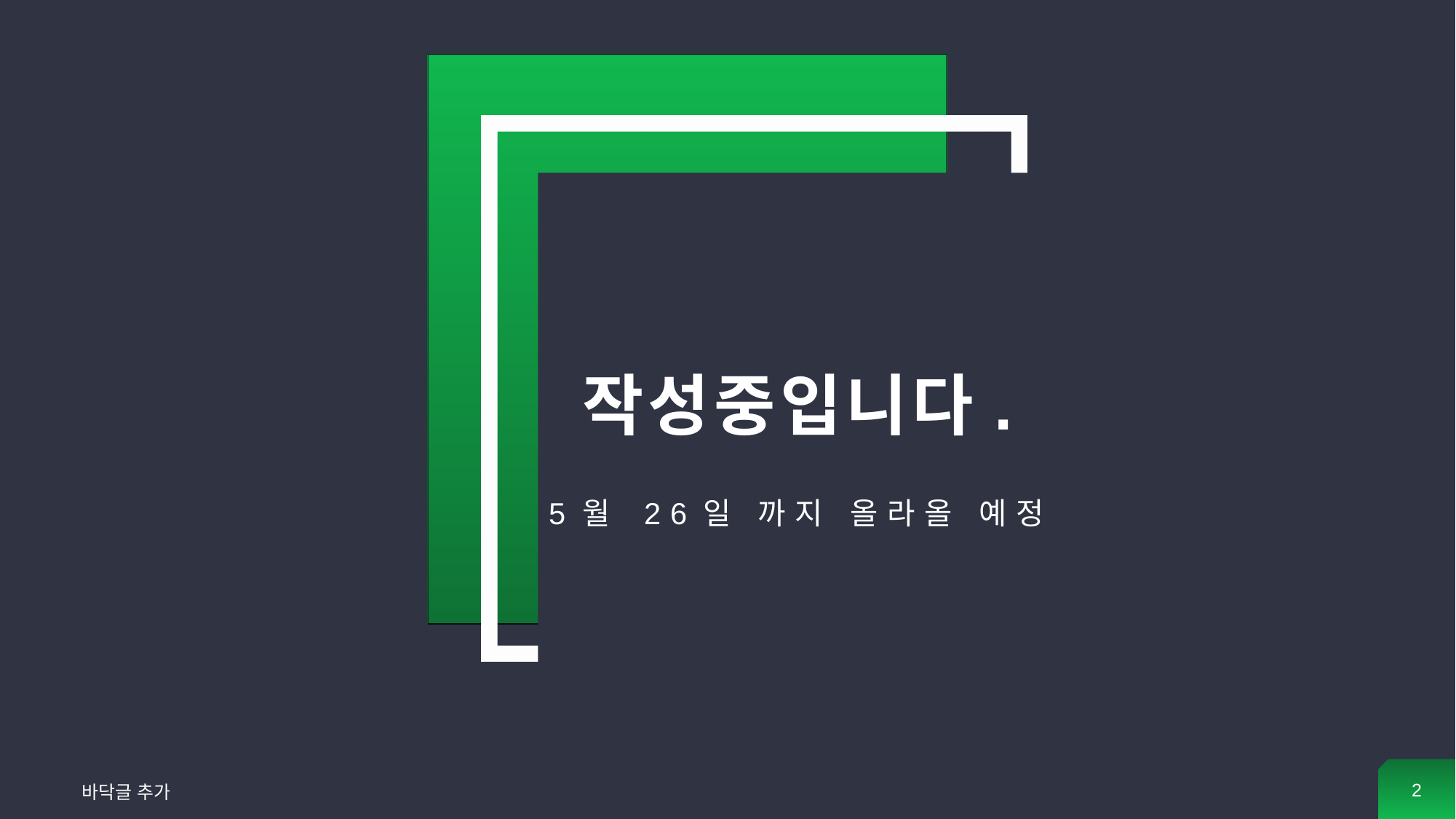

# 작성중입니다.
5월 26일 까지 올라올 예정
2
바닥글 추가